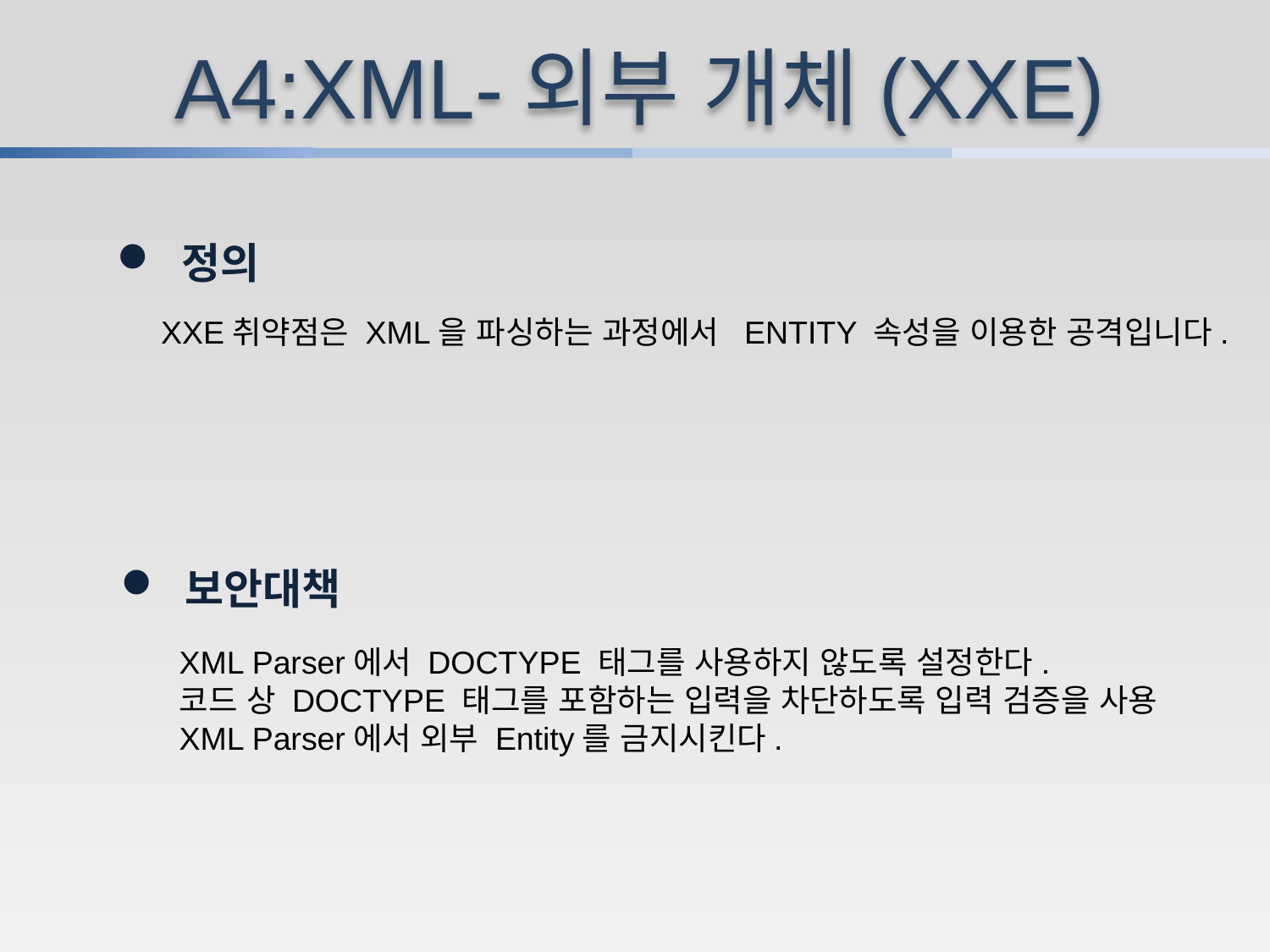

A4:XML-외부 개체(XXE)

 정의
XXE취약점은 XML을 파싱하는 과정에서  ENTITY 속성을 이용한 공격입니다.
 보안대책
XML Parser에서 DOCTYPE 태그를 사용하지 않도록 설정한다.
코드 상 DOCTYPE 태그를 포함하는 입력을 차단하도록 입력 검증을 사용
XML Parser에서 외부 Entity를 금지시킨다.